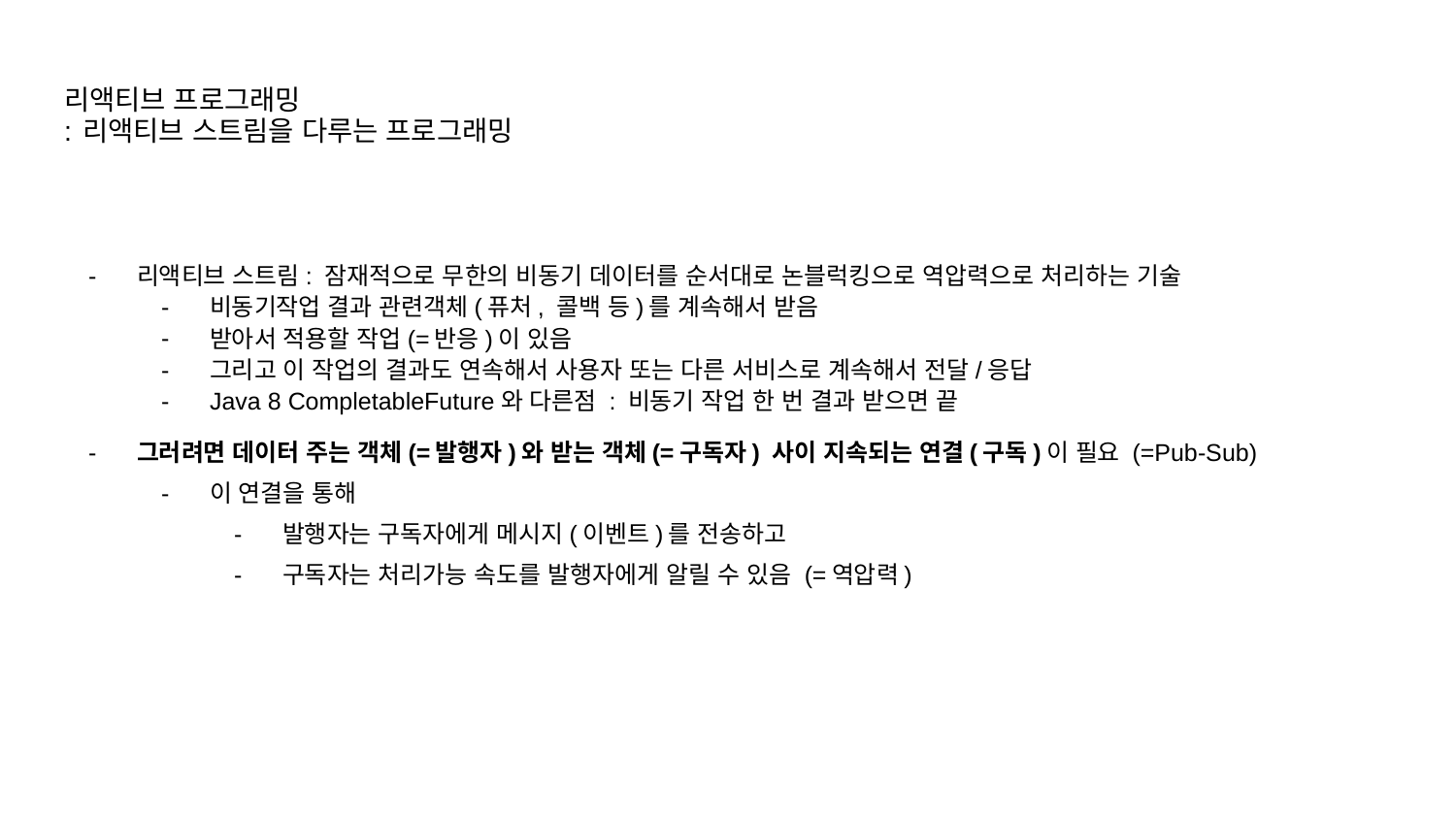

# 리액티브 프로그래밍
: 리액티브 스트림을 다루는 프로그래밍
리액티브 스트림: 잠재적으로 무한의 비동기 데이터를 순서대로 논블럭킹으로 역압력으로 처리하는 기술
비동기작업 결과 관련객체(퓨처, 콜백 등)를 계속해서 받음
받아서 적용할 작업(=반응)이 있음
그리고 이 작업의 결과도 연속해서 사용자 또는 다른 서비스로 계속해서 전달/응답
Java 8 CompletableFuture와 다른점 : 비동기 작업 한 번 결과 받으면 끝
그러려면 데이터 주는 객체(=발행자)와 받는 객체(=구독자) 사이 지속되는 연결(구독)이 필요 (=Pub-Sub)
이 연결을 통해
발행자는 구독자에게 메시지(이벤트)를 전송하고
구독자는 처리가능 속도를 발행자에게 알릴 수 있음 (=역압력)